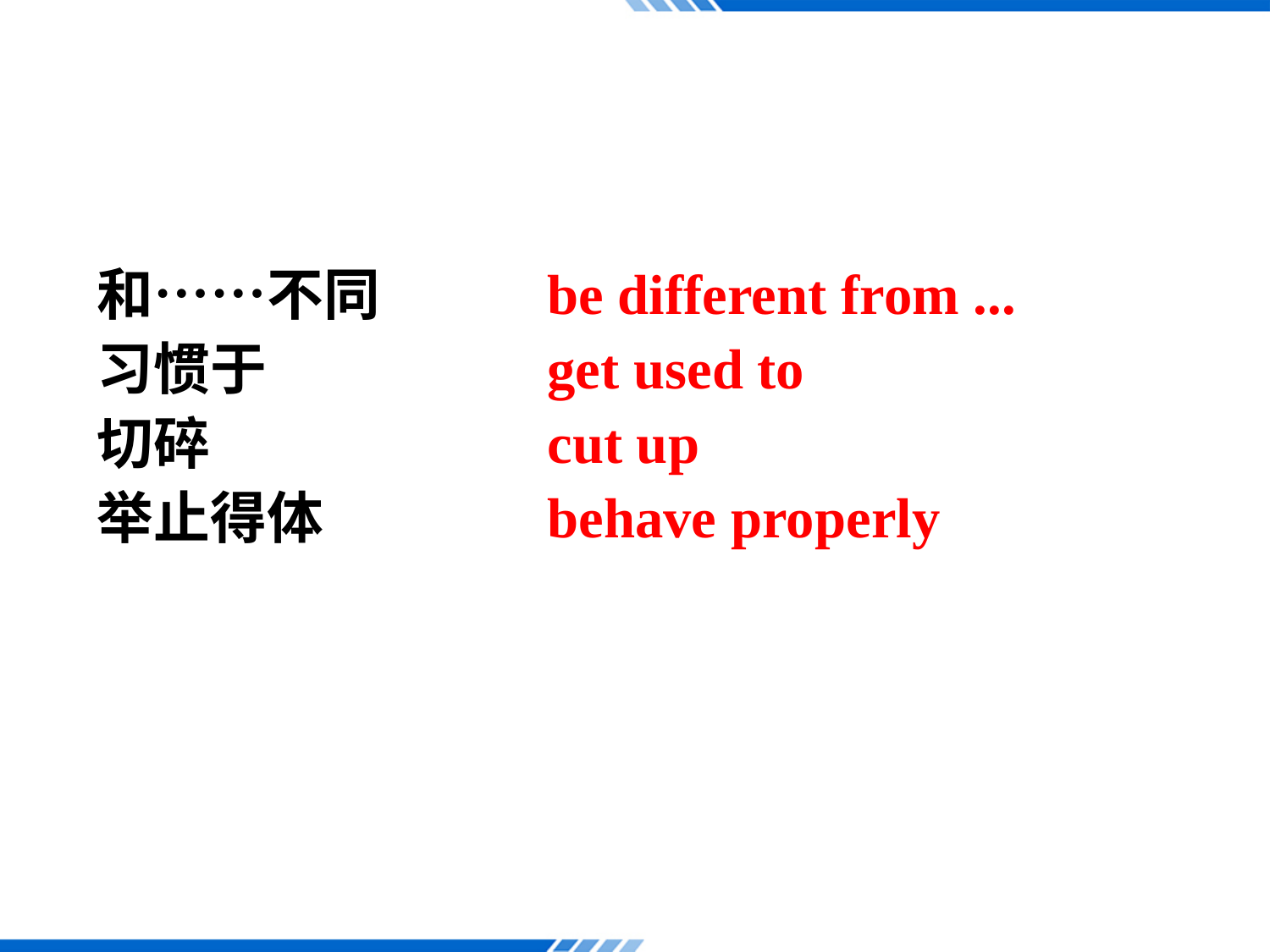

be different from ...
get used to
cut up
behave properly
和……不同
习惯于
切碎
举止得体